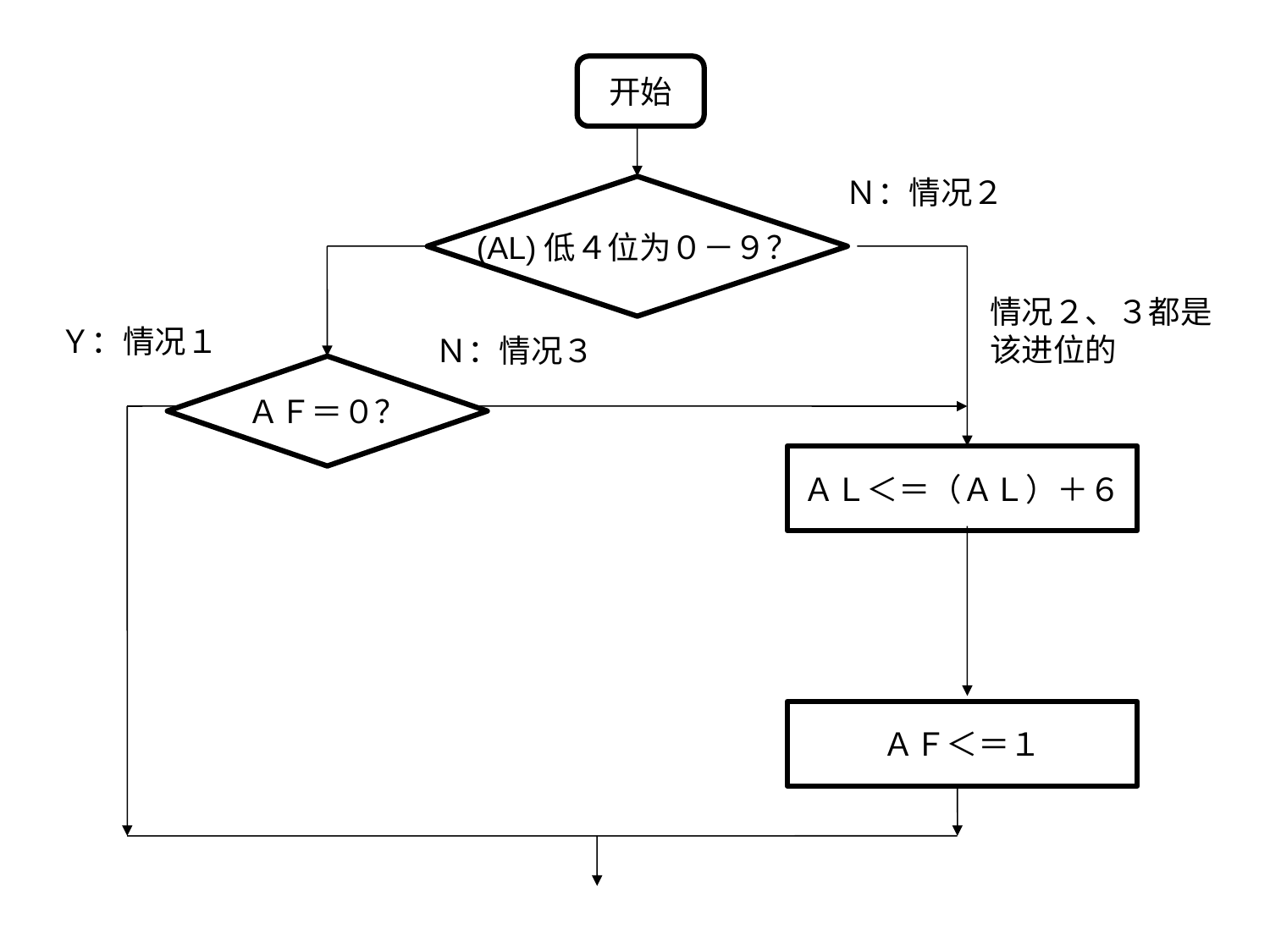

开始

(AL)低４位为０－９？

ＡＦ＝０？

ＡＬ＜＝（ＡＬ）＋６

ＡＦ＜＝１

Ｎ：情况２
情况２、３都是
该进位的
Ｙ：情况１
Ｎ：情况３